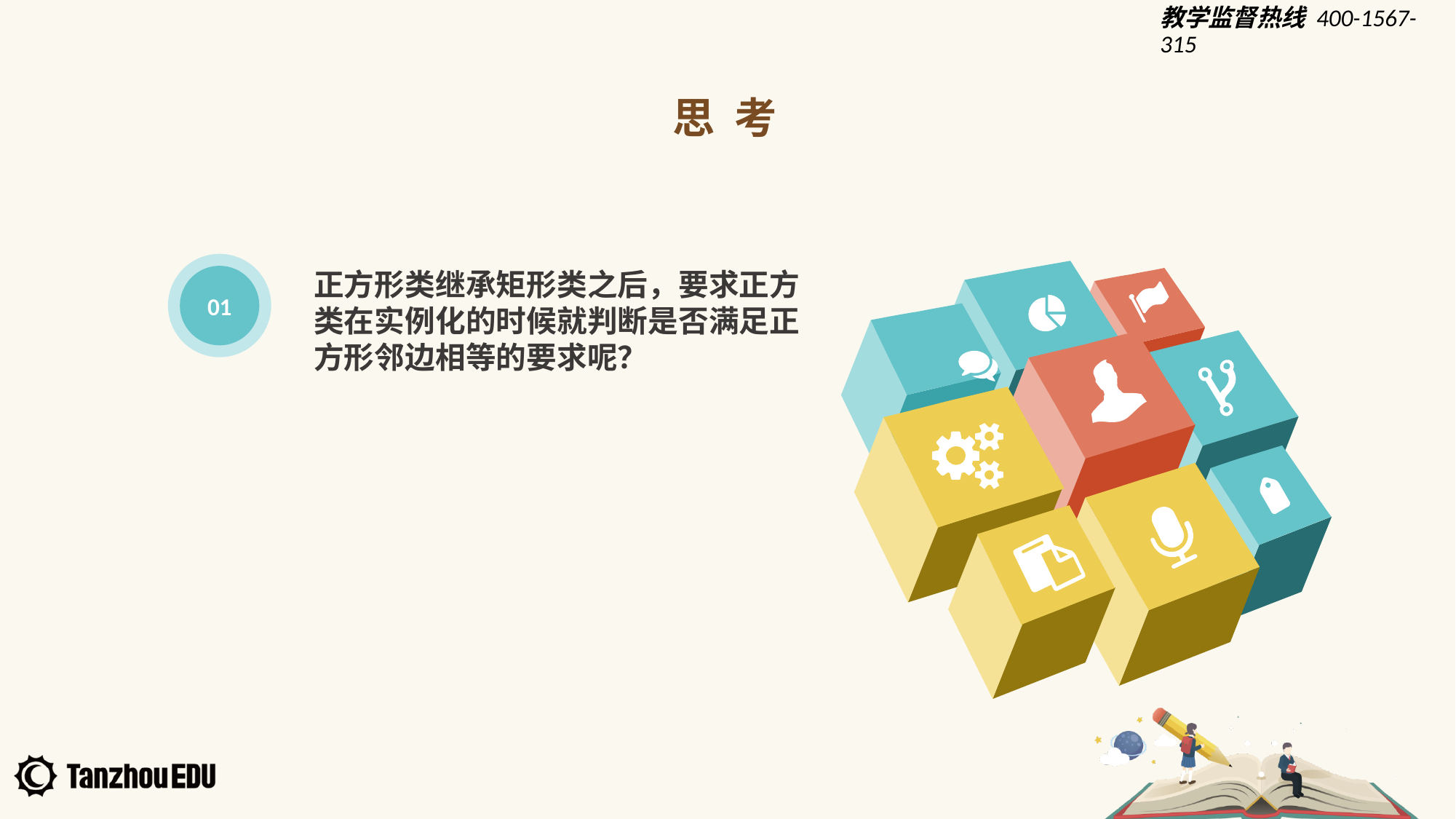

思  考

01
正方形类继承矩形类之后，要求正方类在实例化的时候就判断是否满足正方形邻边相等的要求呢？